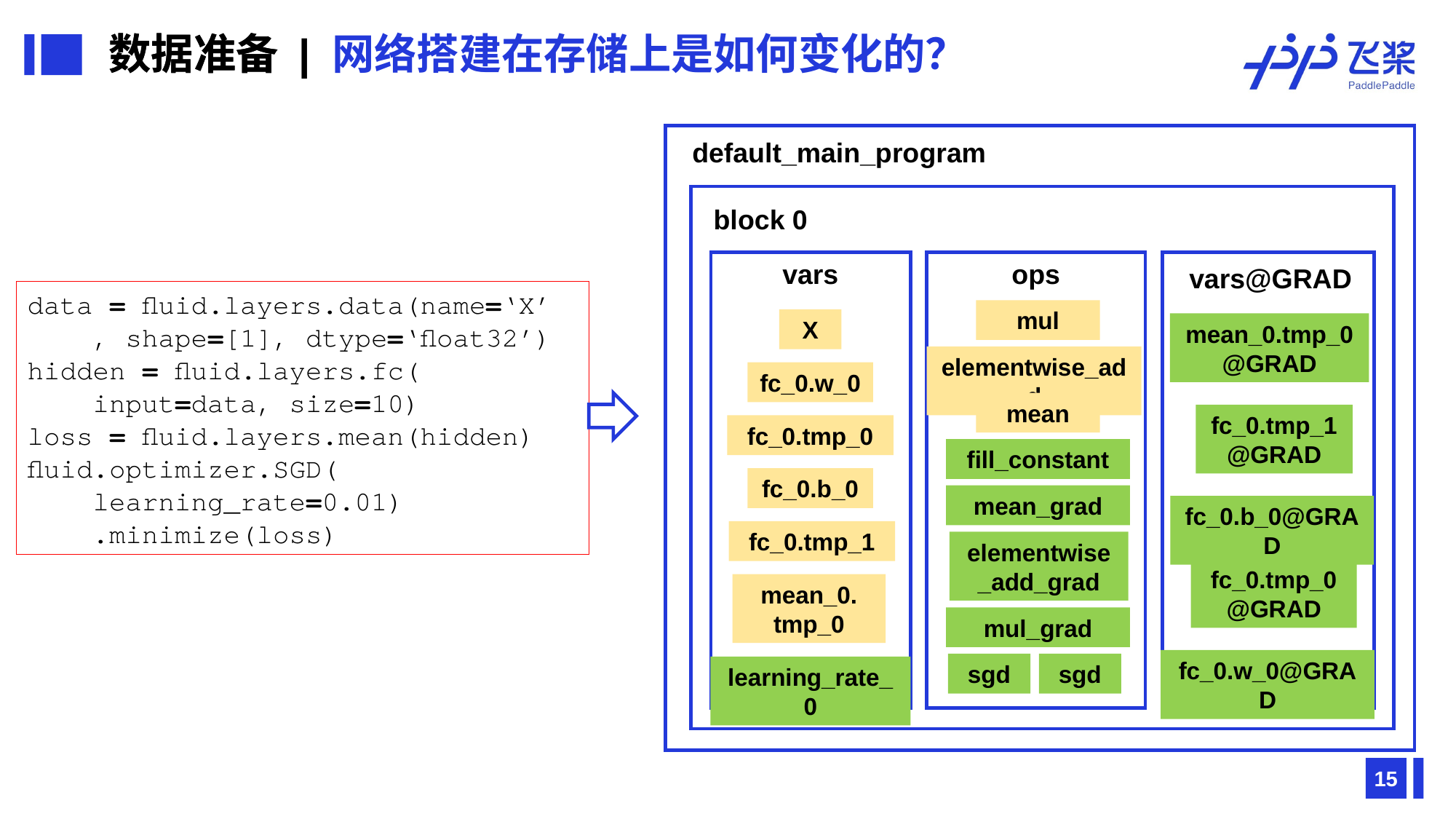

数据准备 | 网络搭建在存储上是如何变化的？
数据准备

default_main_program

block 0
vars
ops

vars@GRAD
data = fluid.layers.data(name=‘X’
    , shape=[1], dtype=‘float32’)
hidden = fluid.layers.fc(
    input=data, size=10)
loss = fluid.layers.mean(hidden)
fluid.optimizer.SGD(
    learning_rate=0.01)
    .minimize(loss)
mul
X
mean_0.tmp_0
@GRAD
elementwise_add
fc_0.w_0

mean
fc_0.tmp_1
@GRAD
fc_0.tmp_0
fill_constant
fc_0.b_0
mean_grad
fc_0.b_0@GRAD
fc_0.tmp_1
elementwise
_add_grad
fc_0.tmp_0
@GRAD
mean_0.
tmp_0
mul_grad
fc_0.w_0@GRAD
sgd
sgd
learning_rate_0
15